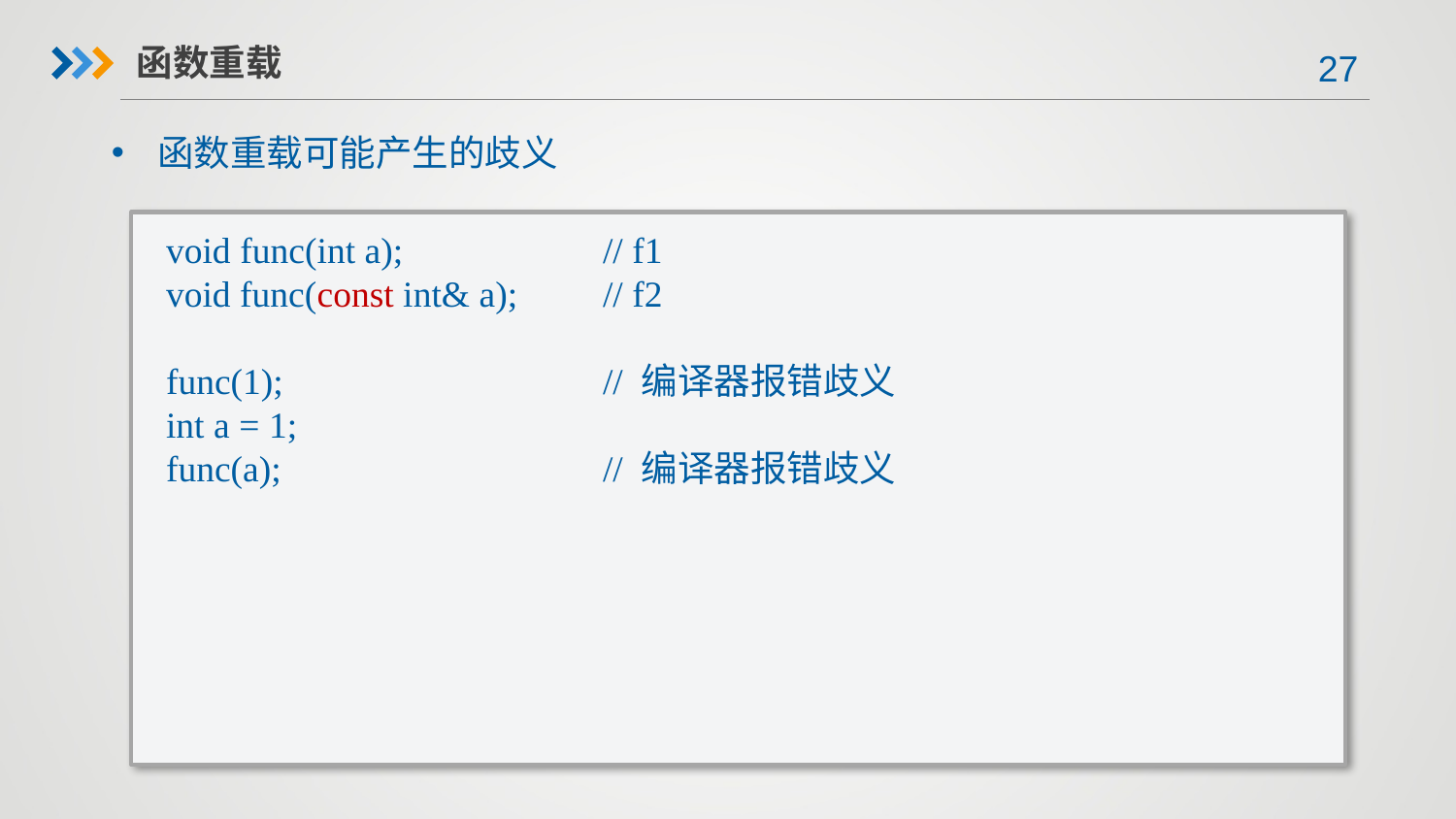

函数重载
函数重载可能产生的歧义

void func(int a);		// f1
void func(const int& a);	// f2

func(1);			// 编译器报错歧义
int a = 1;
func(a);			// 编译器报错歧义